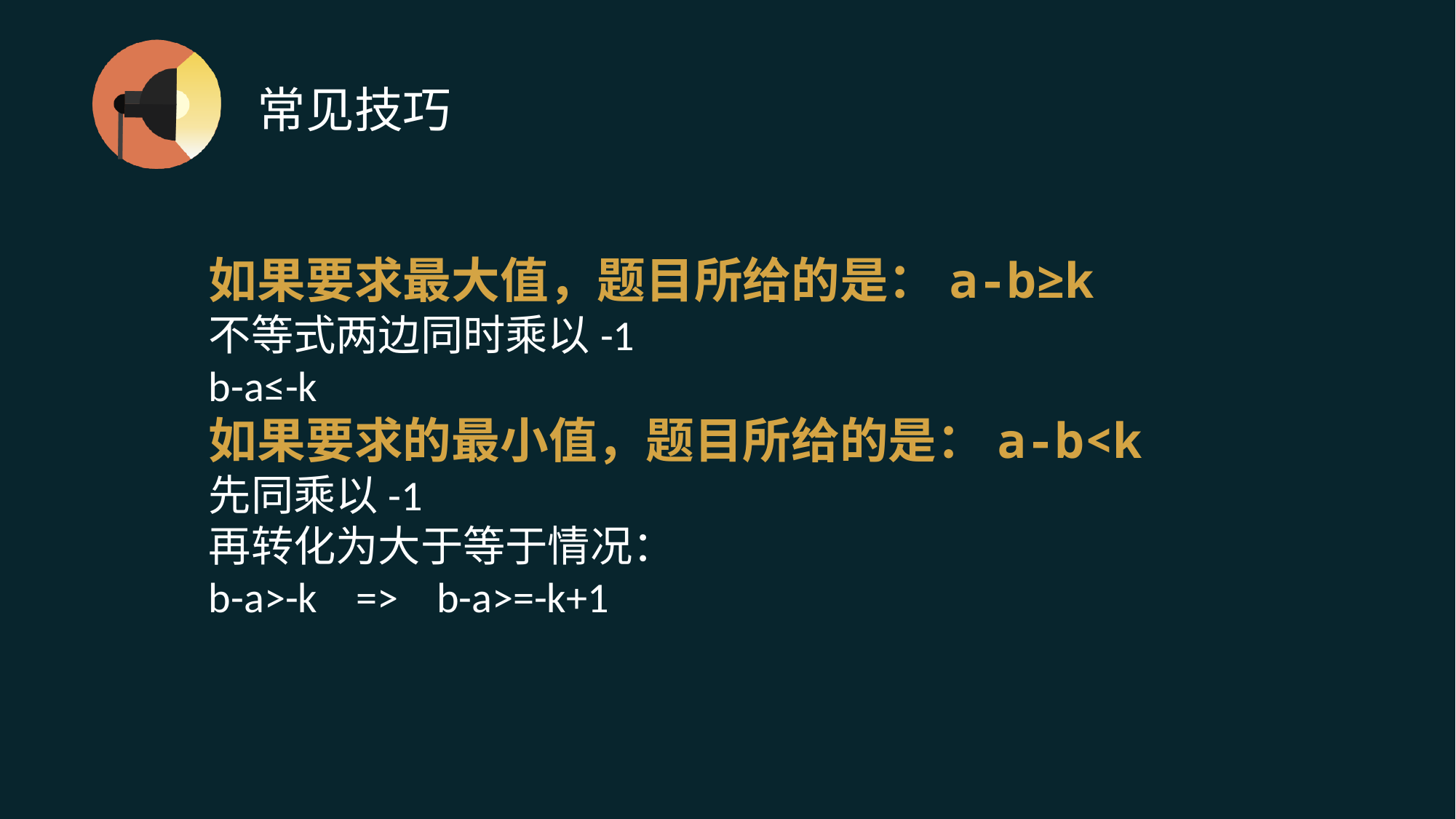

# 常见技巧
如果要求最大值，题目所给的是：a-b≥k
不等式两边同时乘以-1
b-a≤-k
如果要求的最小值，题目所给的是：a-b<k
先同乘以-1
再转化为大于等于情况：
b-a>-k    =>    b-a>=-k+1